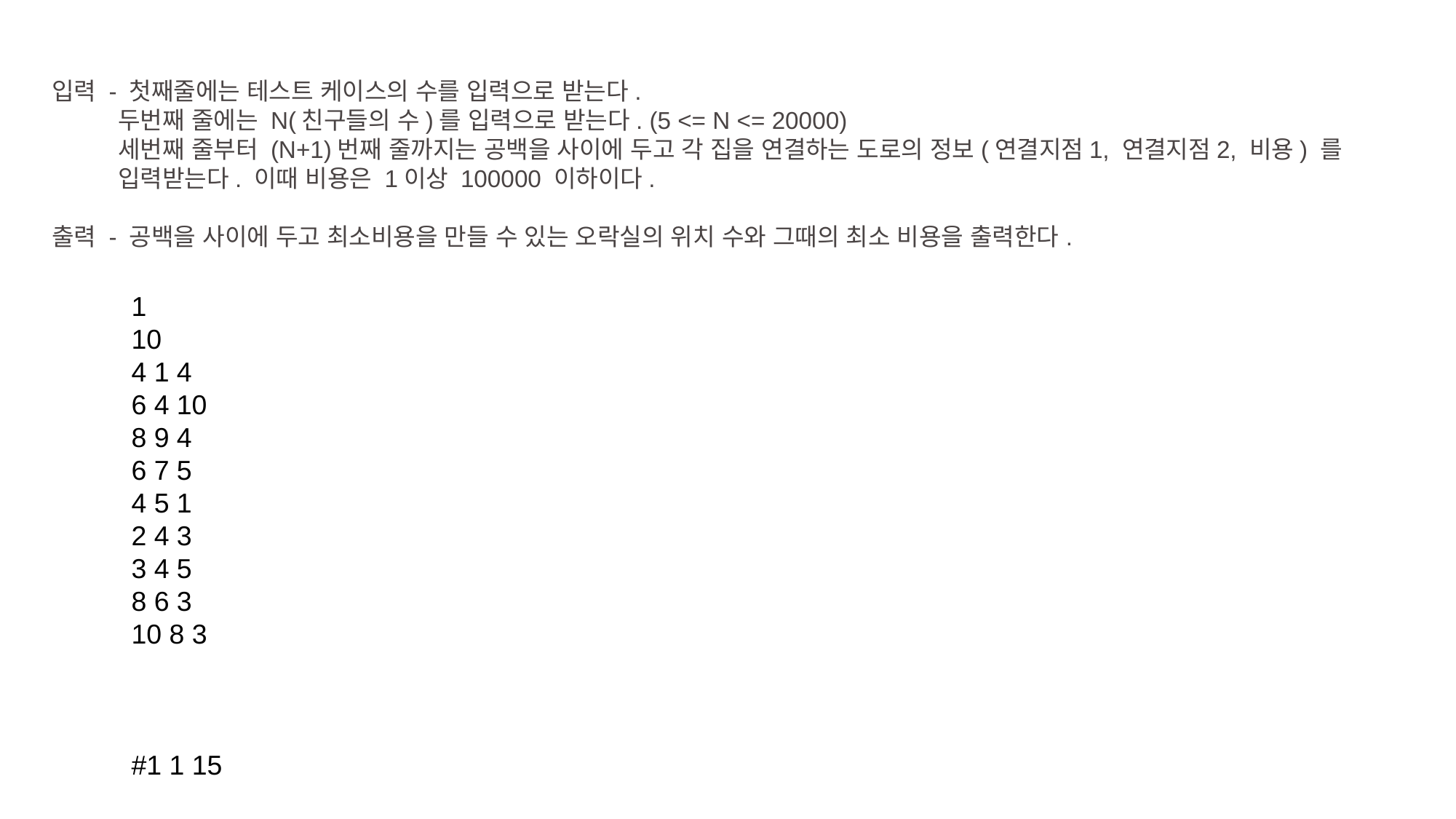

입력 - 첫째줄에는 테스트 케이스의 수를 입력으로 받는다.
         두번째 줄에는 N(친구들의 수)를 입력으로 받는다. (5 <= N <= 20000)
         세번째 줄부터 (N+1)번째 줄까지는 공백을 사이에 두고 각 집을 연결하는 도로의 정보(연결지점1, 연결지점2, 비용) 를
         입력받는다. 이때 비용은 1이상 100000 이하이다.

출력 - 공백을 사이에 두고 최소비용을 만들 수 있는 오락실의 위치 수와 그때의 최소 비용을 출력한다.
1
10
4 1 4
6 4 10
8 9 4
6 7 5
4 5 1
2 4 3
3 4 5
8 6 3
10 8 3

#1 1 15